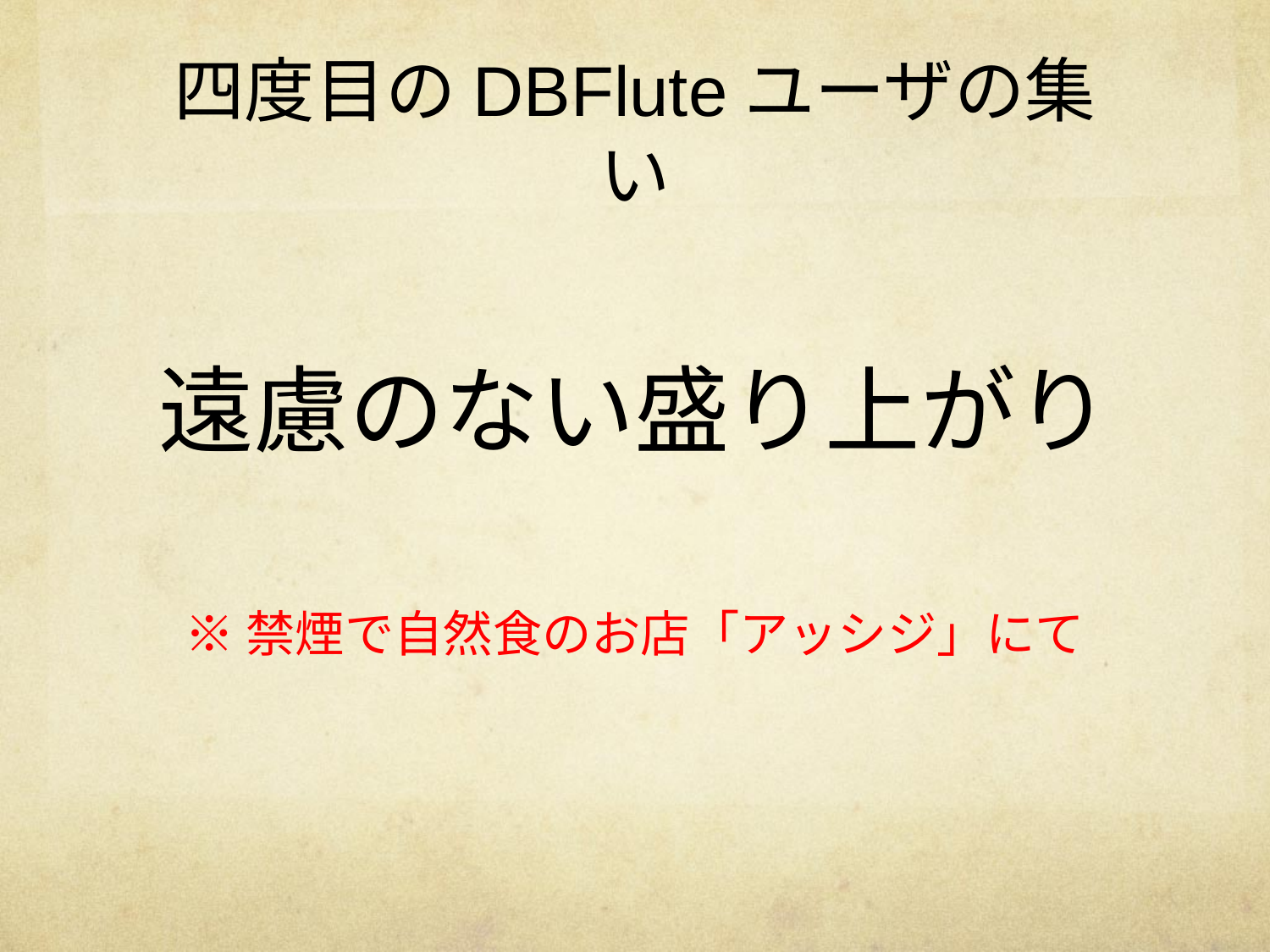

# 四度目のDBFluteユーザの集い

遠慮のない盛り上がり

※禁煙で自然食のお店「アッシジ」にて